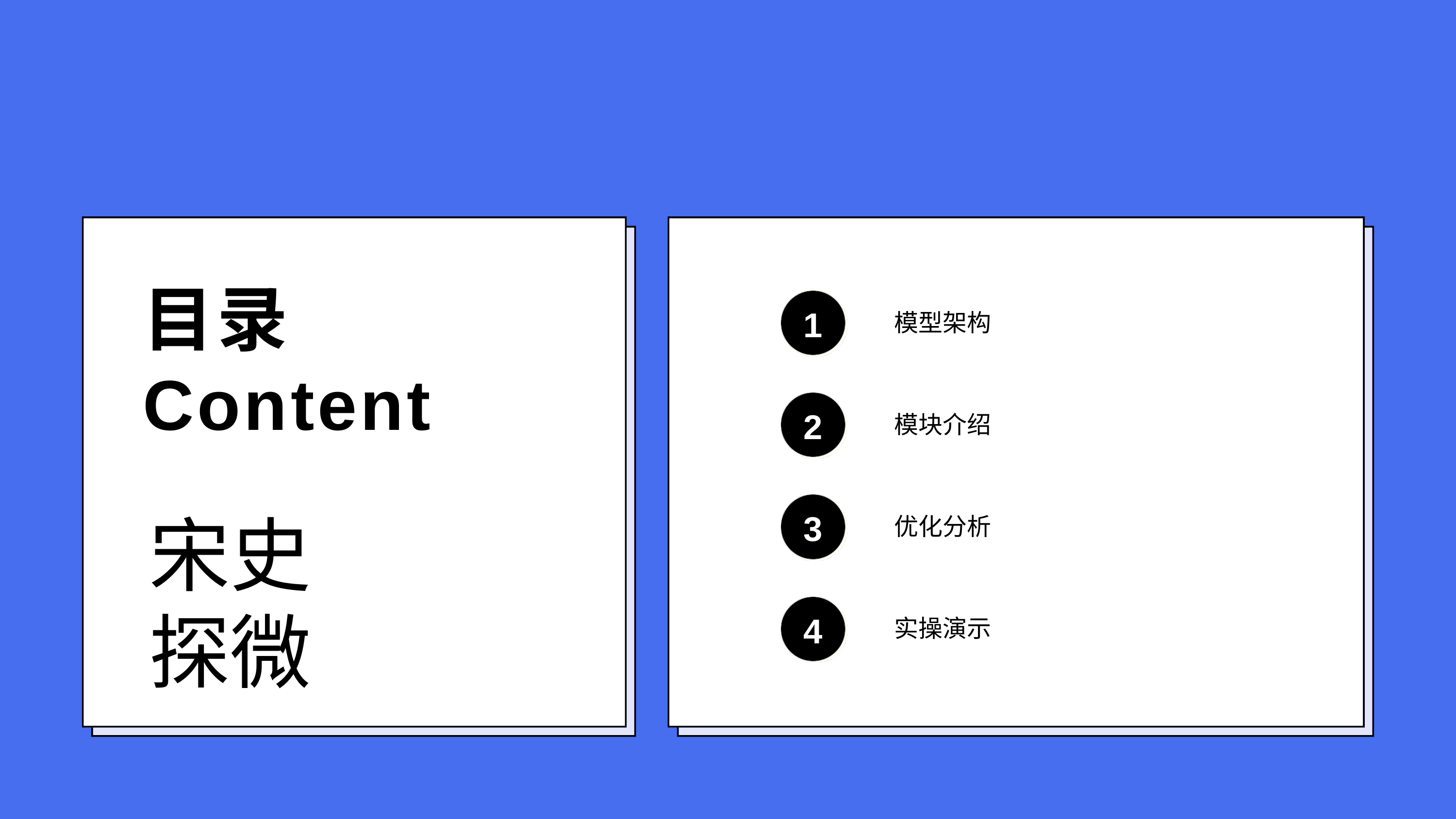

目录
Content

1
模型架构

2
模块介绍

3
宋史
探微
优化分析

4
实操演示